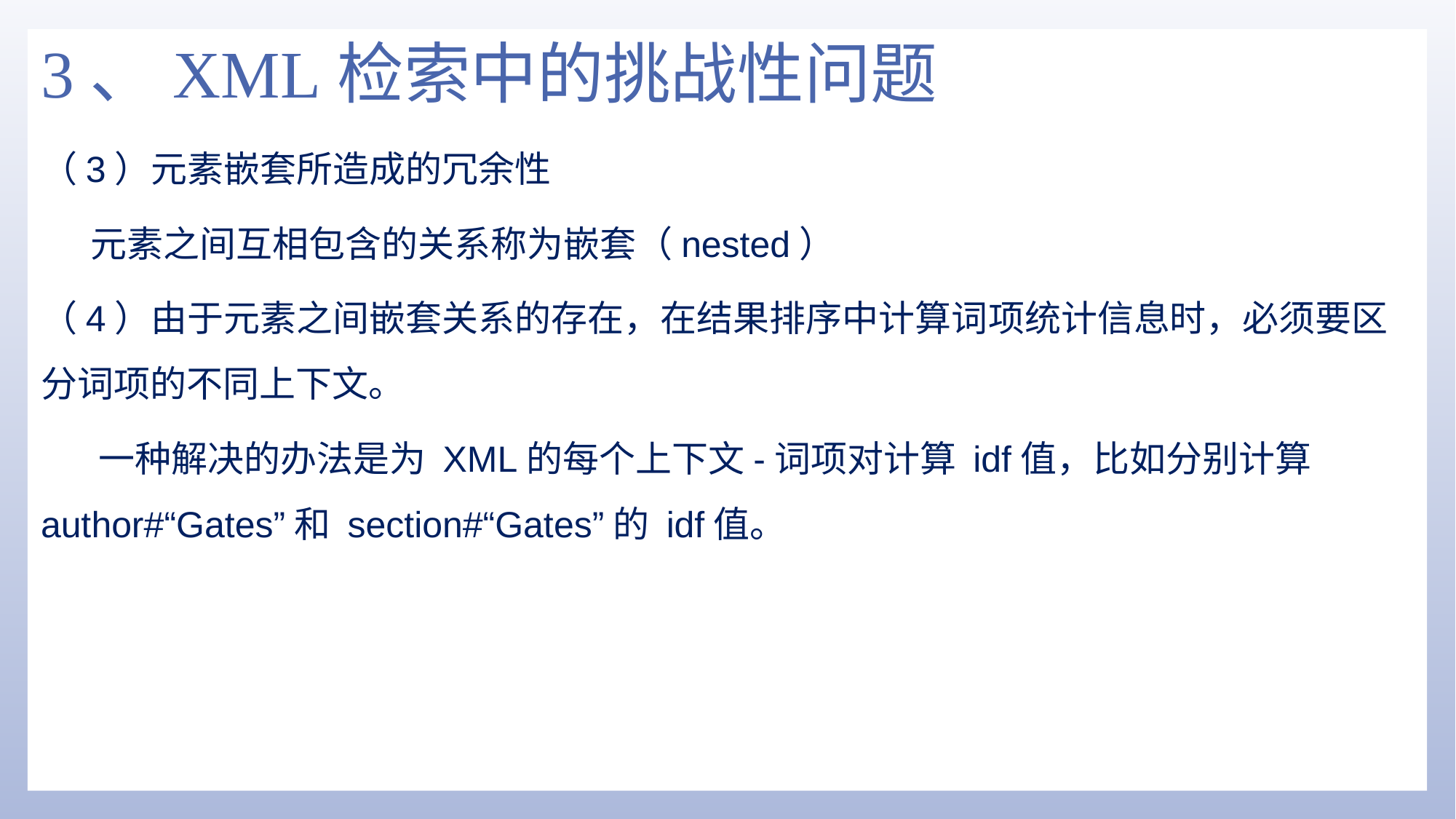

# 3、XML检索中的挑战性问题
（3）元素嵌套所造成的冗余性
     元素之间互相包含的关系称为嵌套（nested）
（4）由于元素之间嵌套关系的存在，在结果排序中计算词项统计信息时，必须要区分词项的不同上下文。
      一种解决的办法是为 XML的每个上下文-词项对计算 idf值，比如分别计算 author#“Gates”和 section#“Gates”的 idf值。